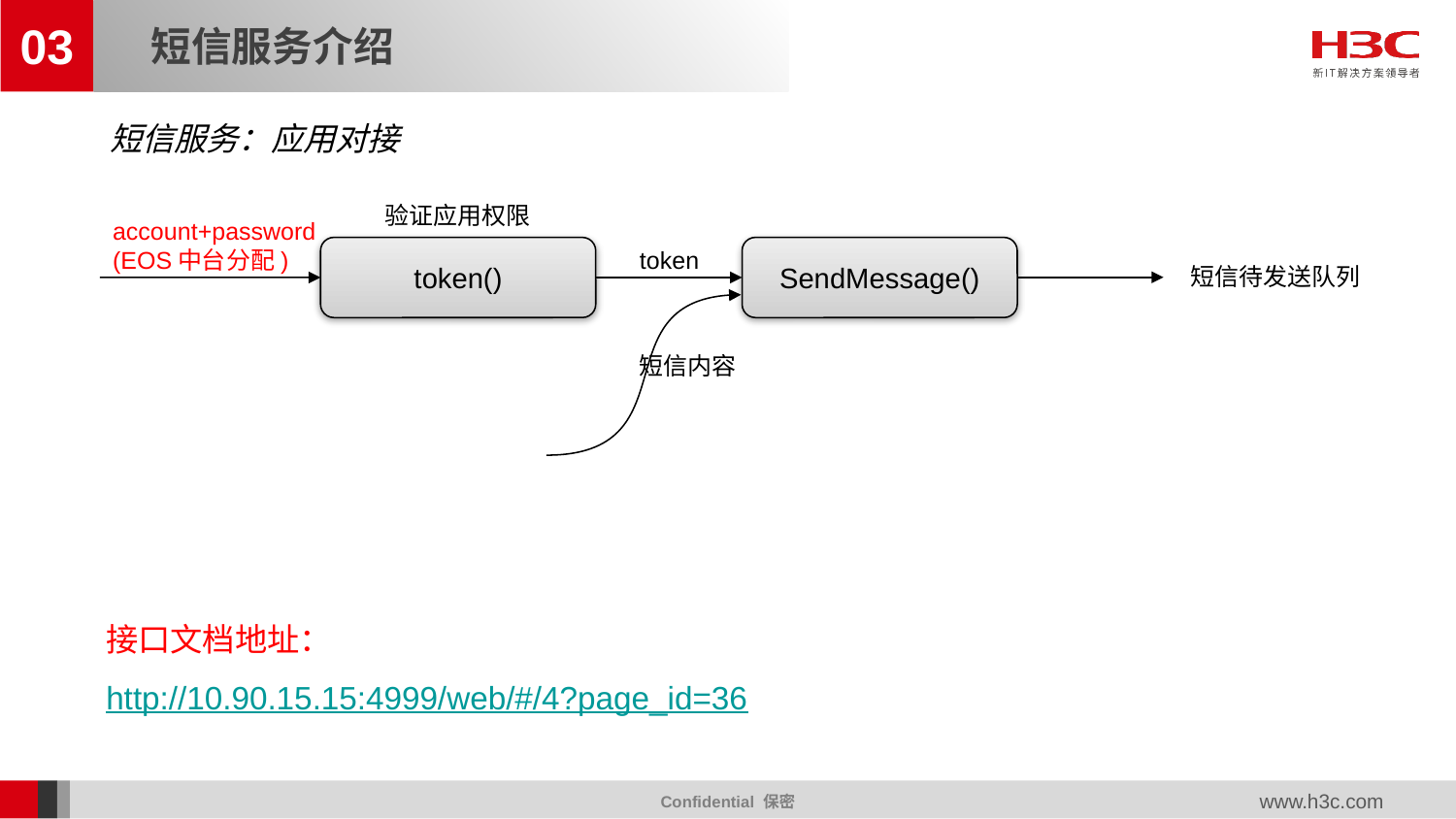

03
短信服务介绍
短信服务：应用对接
验证应用权限
account+password
(EOS中台分配)
token()
token
SendMessage()
短信待发送队列
短信内容
接口文档地址：
http://10.90.15.15:4999/web/#/4?page_id=36